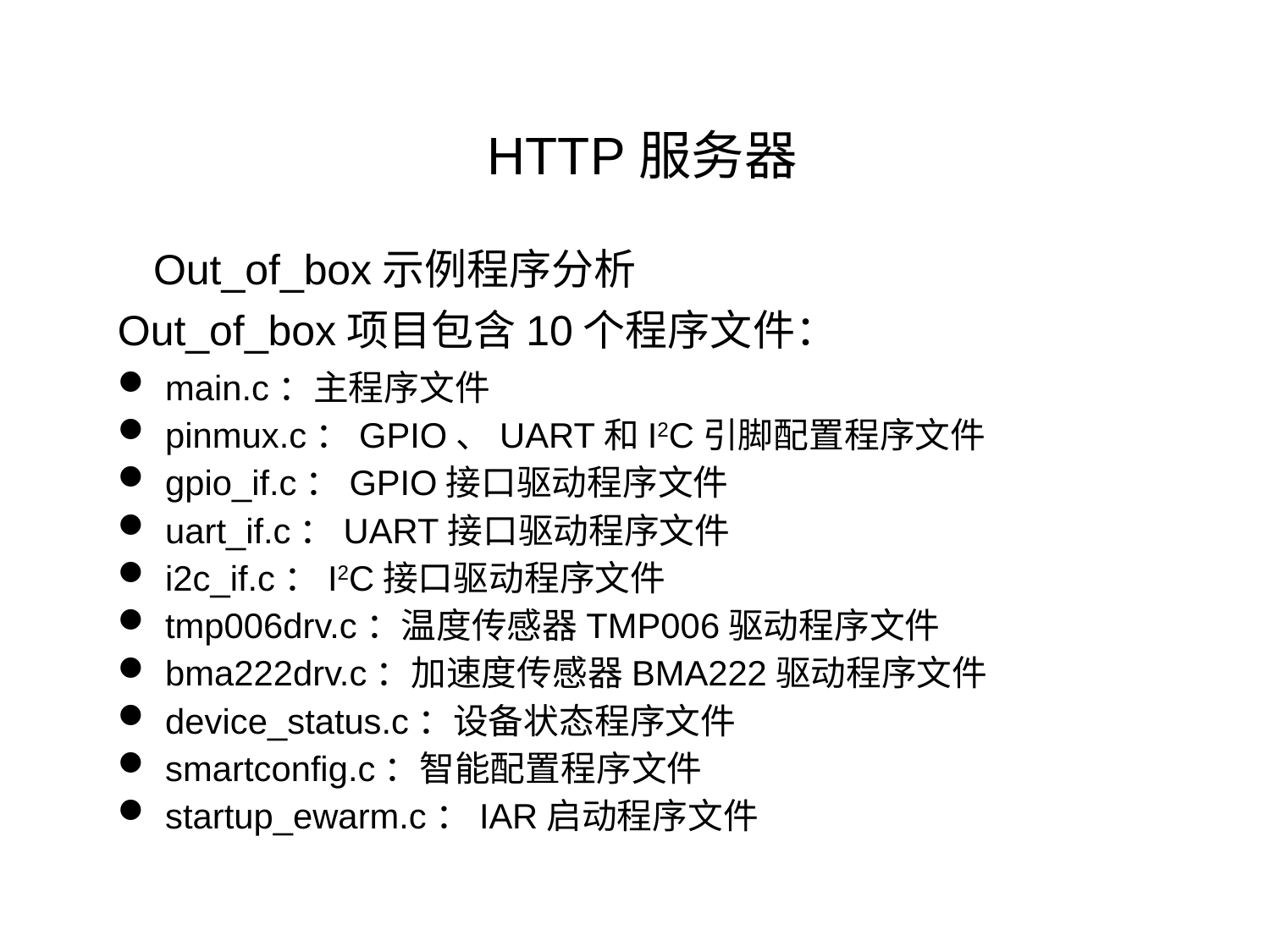

HTTP服务器
   Out_of_box示例程序分析
Out_of_box项目包含10个程序文件：
main.c：主程序文件
pinmux.c：GPIO、UART和I2C引脚配置程序文件
gpio_if.c：GPIO接口驱动程序文件
uart_if.c：UART接口驱动程序文件
i2c_if.c：I2C接口驱动程序文件
tmp006drv.c：温度传感器TMP006驱动程序文件
bma222drv.c：加速度传感器BMA222驱动程序文件
device_status.c：设备状态程序文件
smartconfig.c：智能配置程序文件
startup_ewarm.c：IAR启动程序文件